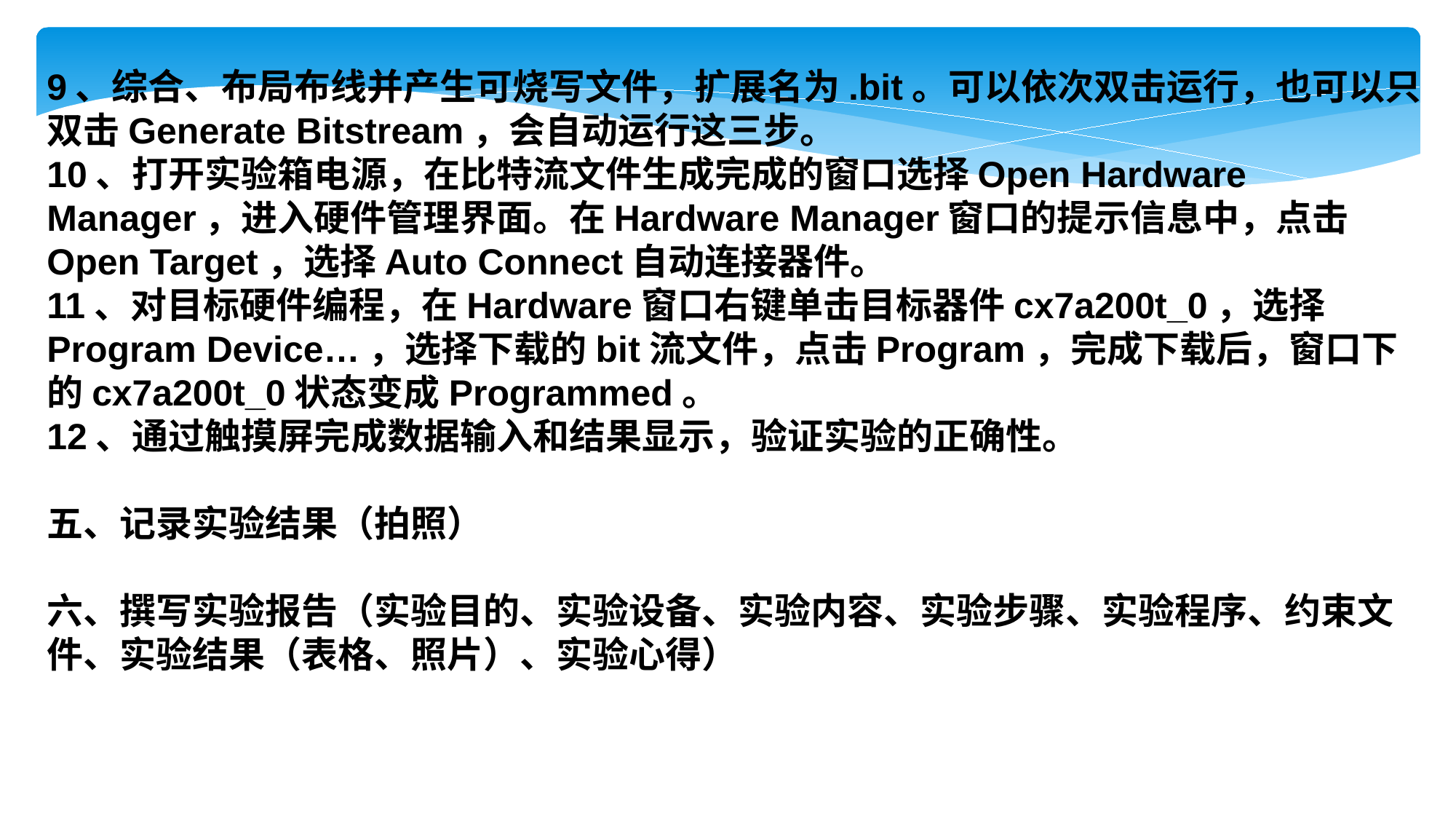

9、综合、布局布线并产生可烧写文件，扩展名为.bit。可以依次双击运行，也可以只双击Generate Bitstream，会自动运行这三步。
10、打开实验箱电源，在比特流文件生成完成的窗口选择Open Hardware Manager，进入硬件管理界面。在Hardware Manager窗口的提示信息中，点击Open Target，选择Auto Connect自动连接器件。
11、对目标硬件编程，在Hardware窗口右键单击目标器件cx7a200t_0，选择Program Device…，选择下载的bit流文件，点击Program，完成下载后，窗口下的cx7a200t_0状态变成Programmed。
12、通过触摸屏完成数据输入和结果显示，验证实验的正确性。

五、记录实验结果（拍照）

六、撰写实验报告（实验目的、实验设备、实验内容、实验步骤、实验程序、约束文件、实验结果（表格、照片）、实验心得）